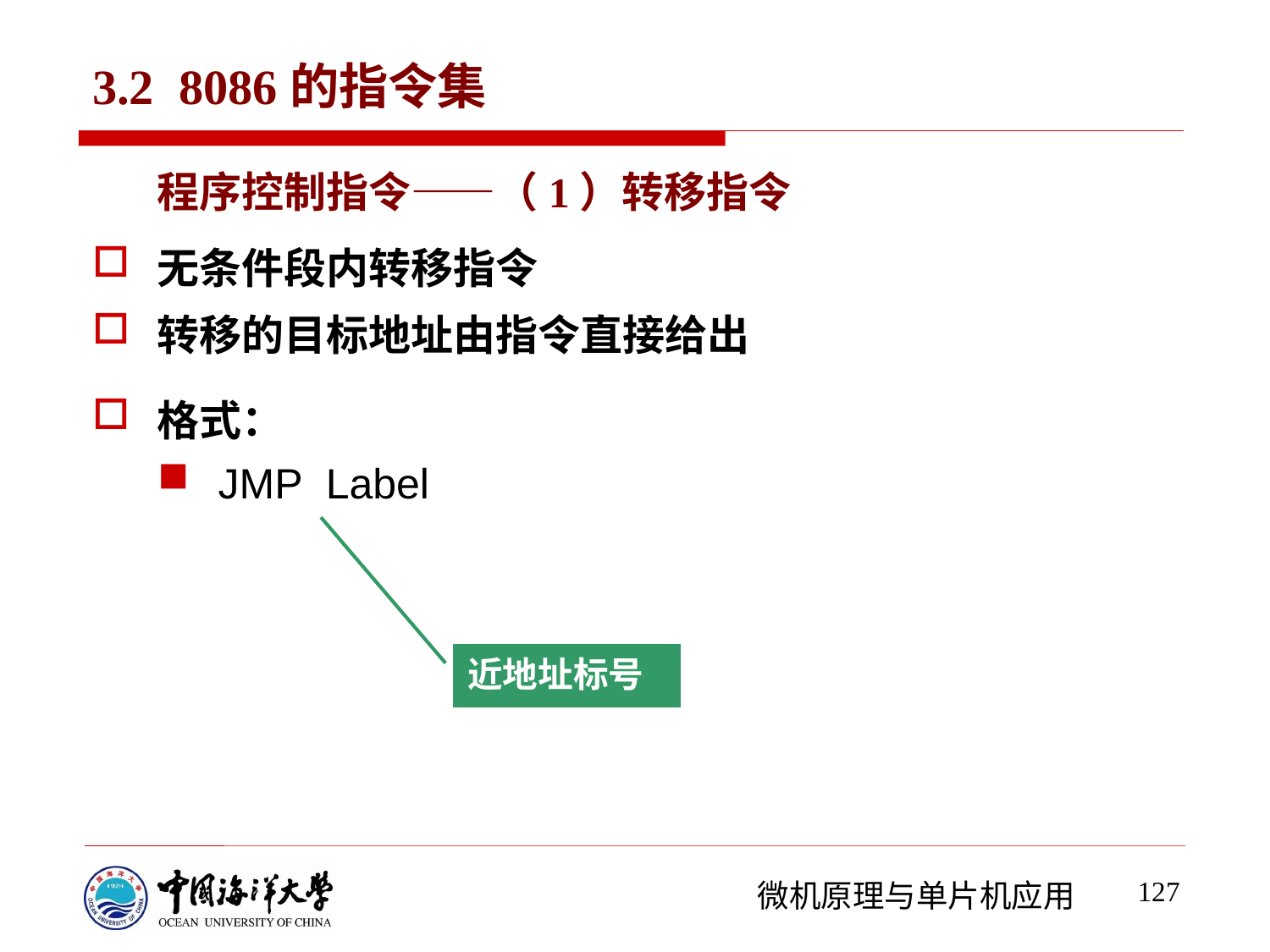

# 3.2  8086的指令集
程序控制指令——（1）转移指令
无条件段内转移指令
转移的目标地址由指令直接给出
格式：
JMP  Label

近地址标号
127